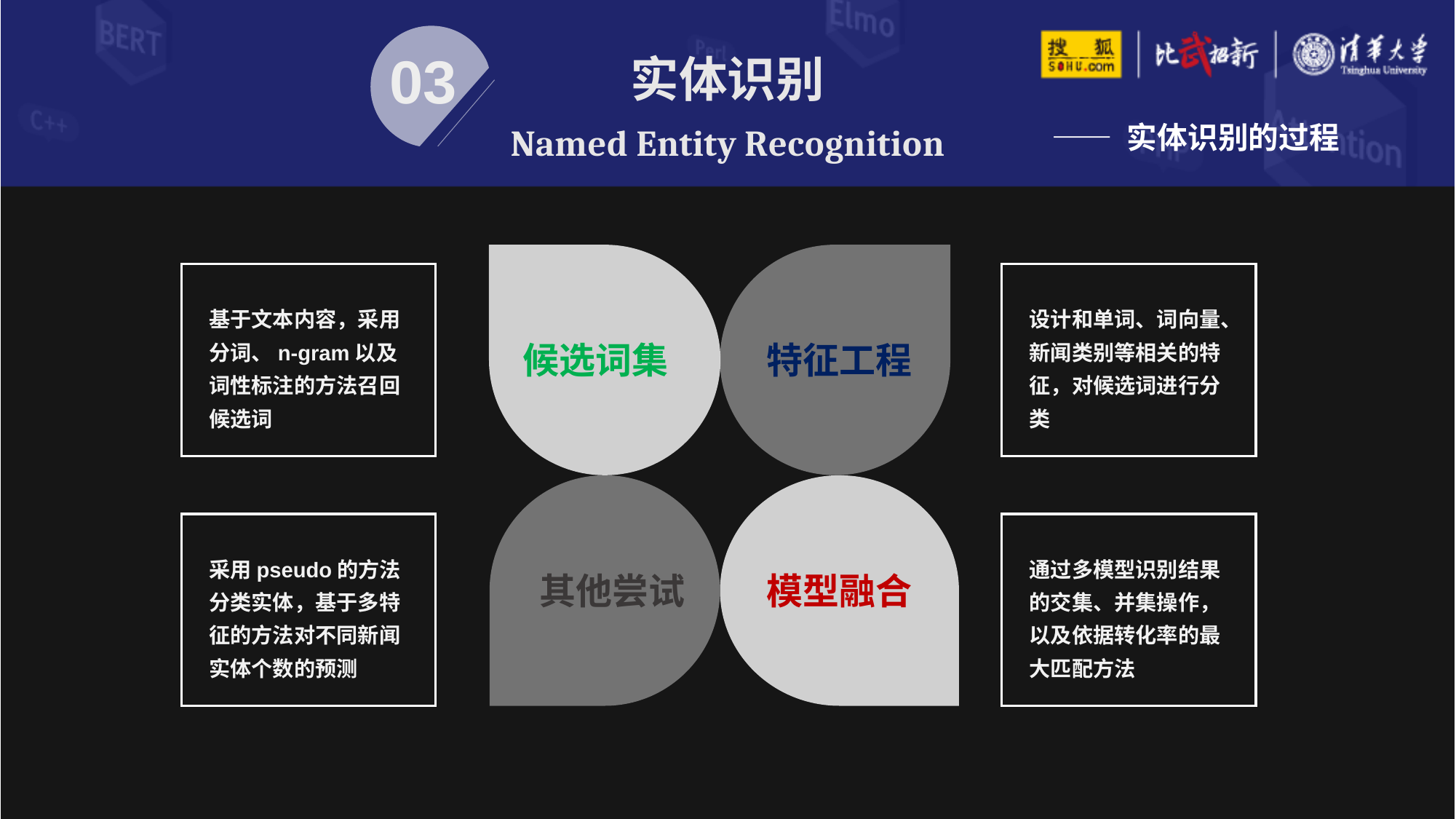

实体识别
Named Entity Recognition
03
—— 实体识别的过程

基于文本内容，采用分词、n-gram以及词性标注的方法召回候选词
设计和单词、词向量、新闻类别等相关的特征，对候选词进行分类
特征工程
候选词集

采用pseudo的方法分类实体，基于多特征的方法对不同新闻实体个数的预测
通过多模型识别结果的交集、并集操作，以及依据转化率的最大匹配方法
其他尝试
模型融合